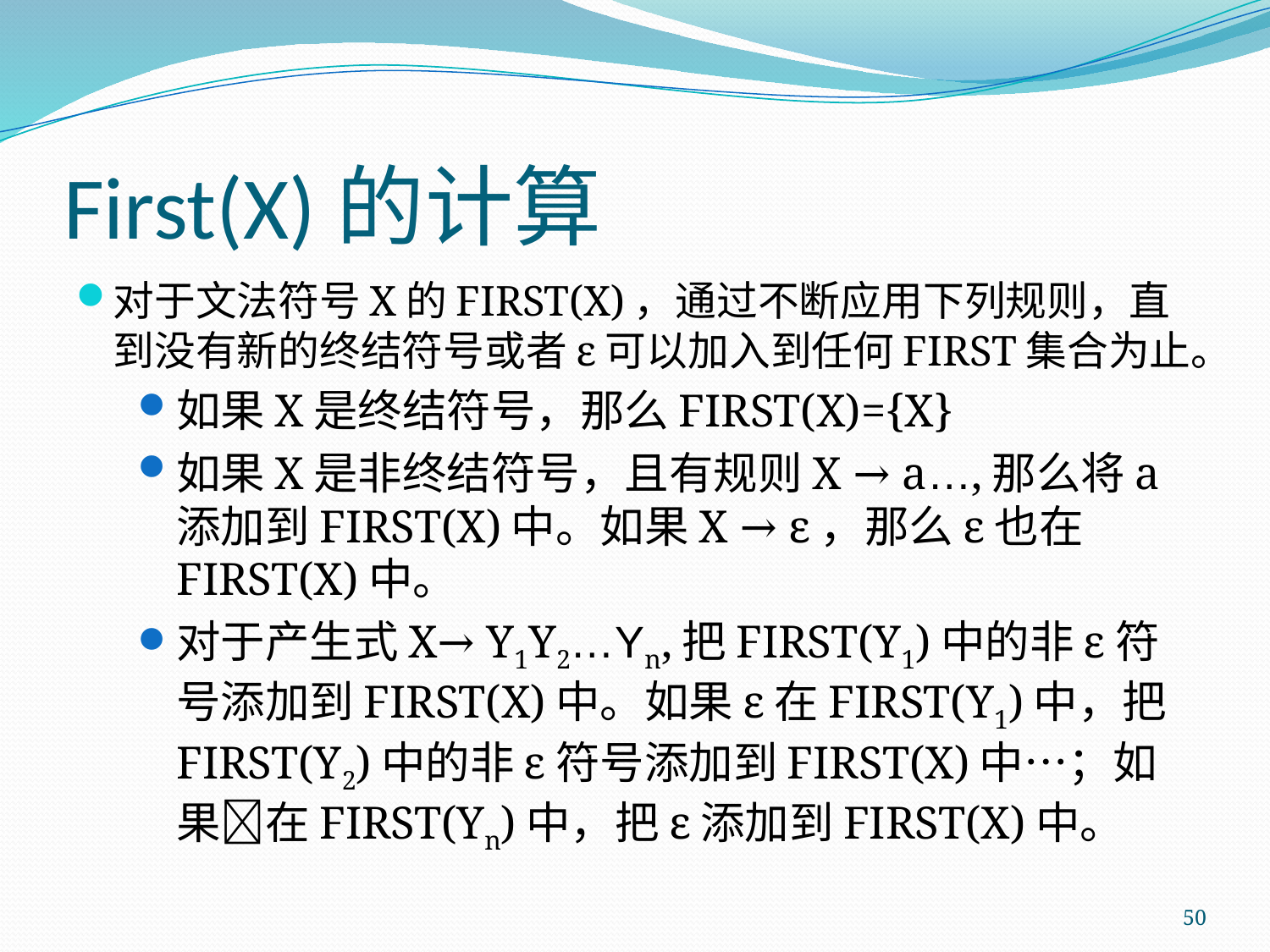

# First(X)的计算
对于文法符号X的FIRST(X)，通过不断应用下列规则，直到没有新的终结符号或者ε可以加入到任何FIRST集合为止。
如果X是终结符号，那么FIRST(X)={X}
如果X是非终结符号，且有规则X → a…,那么将a添加到FIRST(X)中。如果X → ε，那么ε也在FIRST(X)中。
对于产生式X→ Y1Y2…Yn,把FIRST(Y1)中的非ε符号添加到FIRST(X)中。如果ε在FIRST(Y1)中，把FIRST(Y2)中的非ε符号添加到FIRST(X)中…；如果ε在FIRST(Yn)中，把ε添加到FIRST(X)中。

50